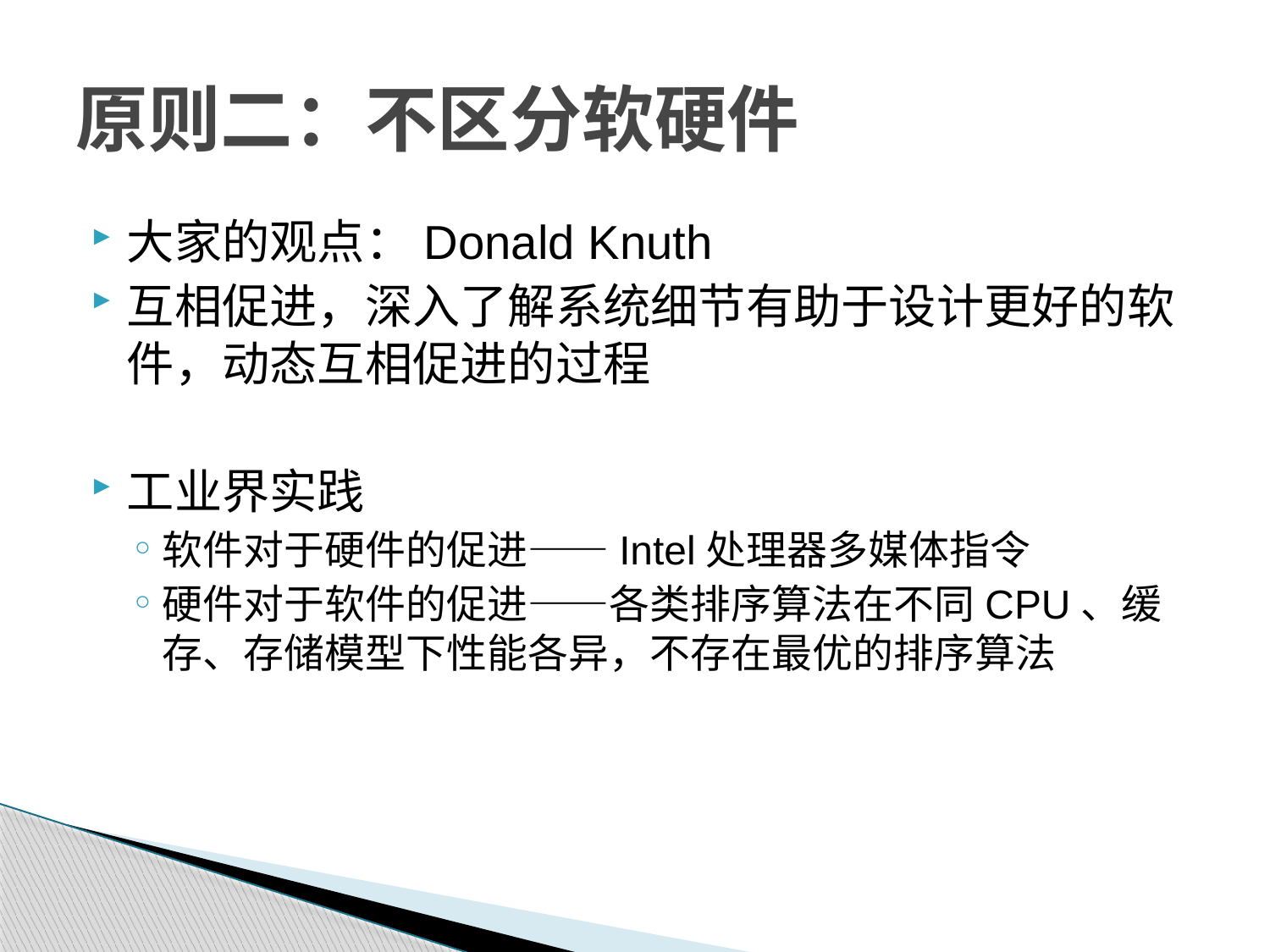

# 原则二：不区分软硬件
大家的观点：Donald Knuth
互相促进，深入了解系统细节有助于设计更好的软件，动态互相促进的过程

工业界实践
软件对于硬件的促进——Intel处理器多媒体指令
硬件对于软件的促进——各类排序算法在不同CPU、缓存、存储模型下性能各异，不存在最优的排序算法